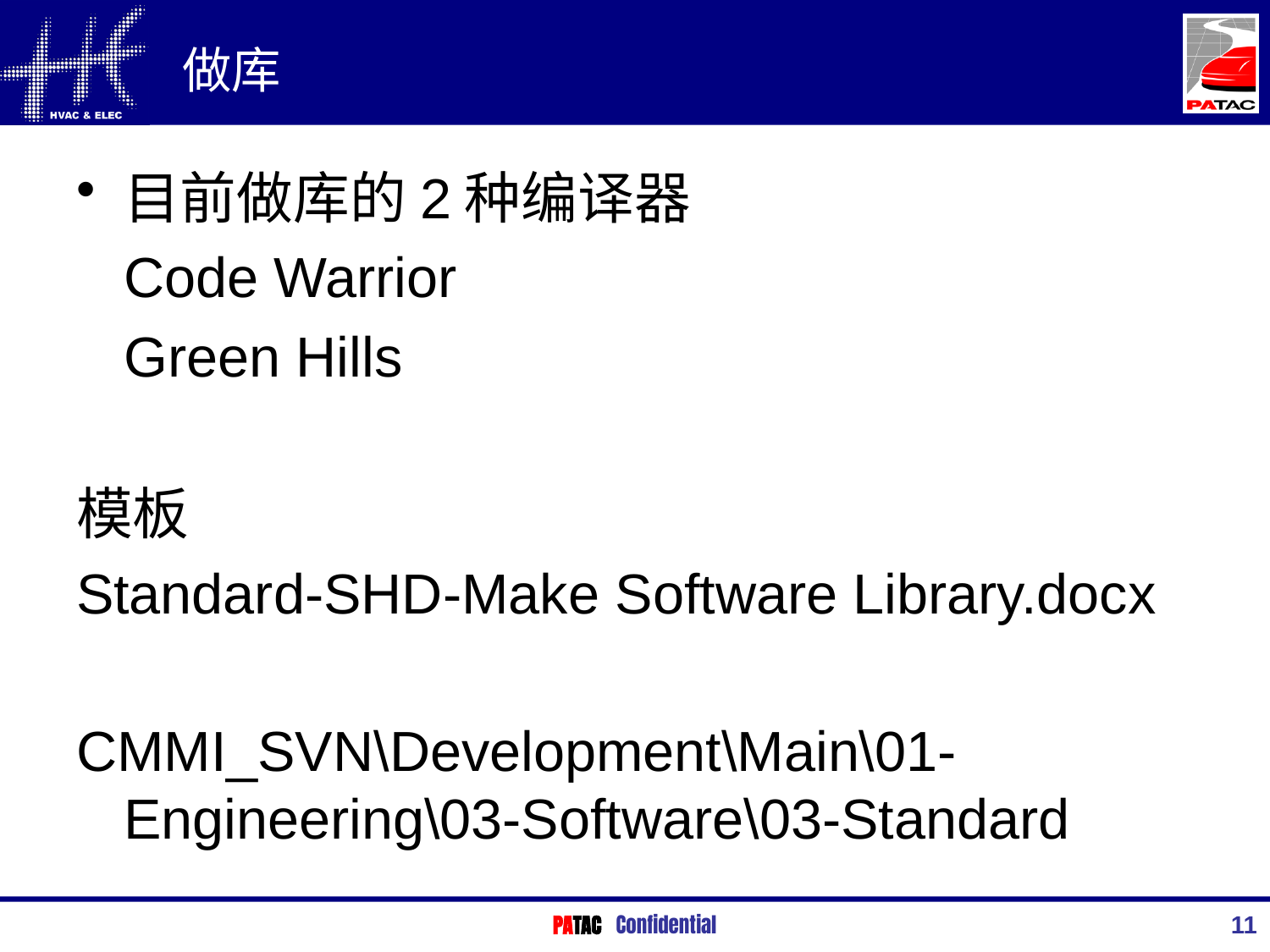

# 做库
目前做库的2种编译器
	Code Warrior
	Green Hills

模板
Standard-SHD-Make Software Library.docx

CMMI_SVN\Development\Main\01-Engineering\03-Software\03-Standard
11